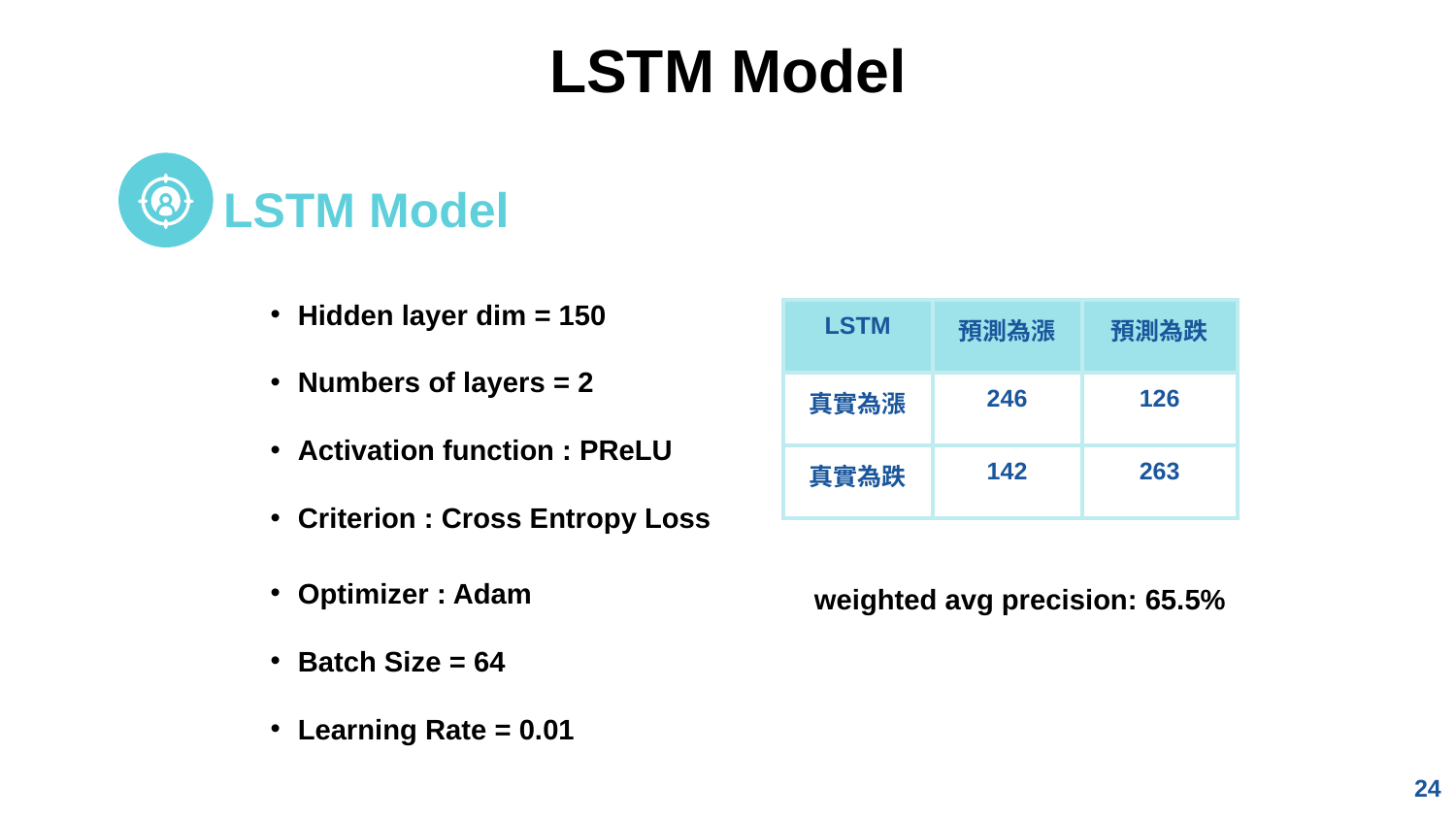

# LSTM Model

LSTM Model
| LSTM | 預測為漲 | 預測為跌 |
| --- | --- | --- |
| 真實為漲 | 246 | 126 |
| 真實為跌 | 142 | 263 |
Hidden layer dim = 150
Numbers of layers = 2
Activation function : PReLU
Criterion : Cross Entropy Loss
weighted avg precision: 65.5%
Optimizer : Adam
Batch Size = 64
Learning Rate = 0.01
24